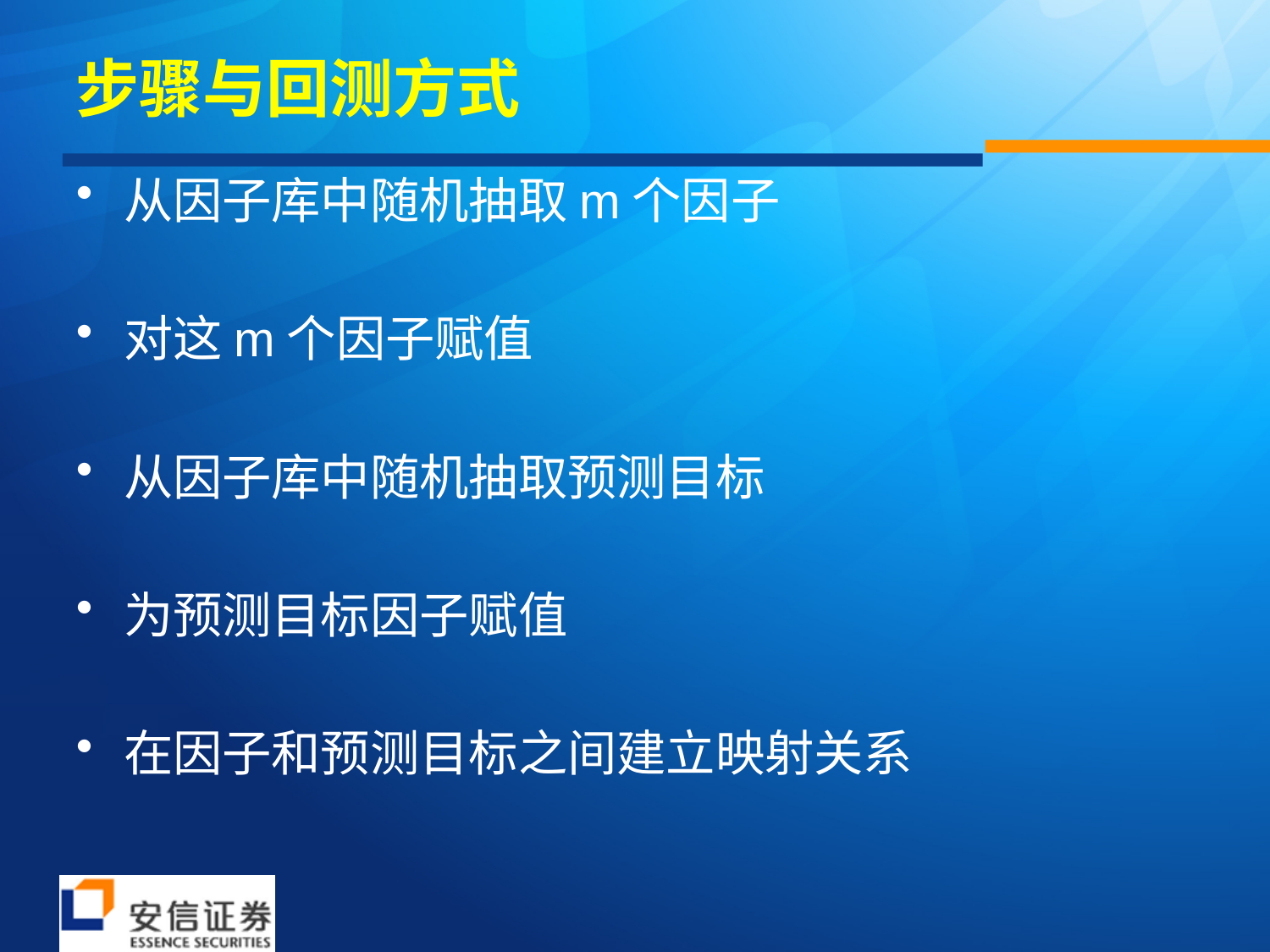

# 步骤与回测方式
从因子库中随机抽取m个因子

对这m个因子赋值

从因子库中随机抽取预测目标

为预测目标因子赋值

在因子和预测目标之间建立映射关系